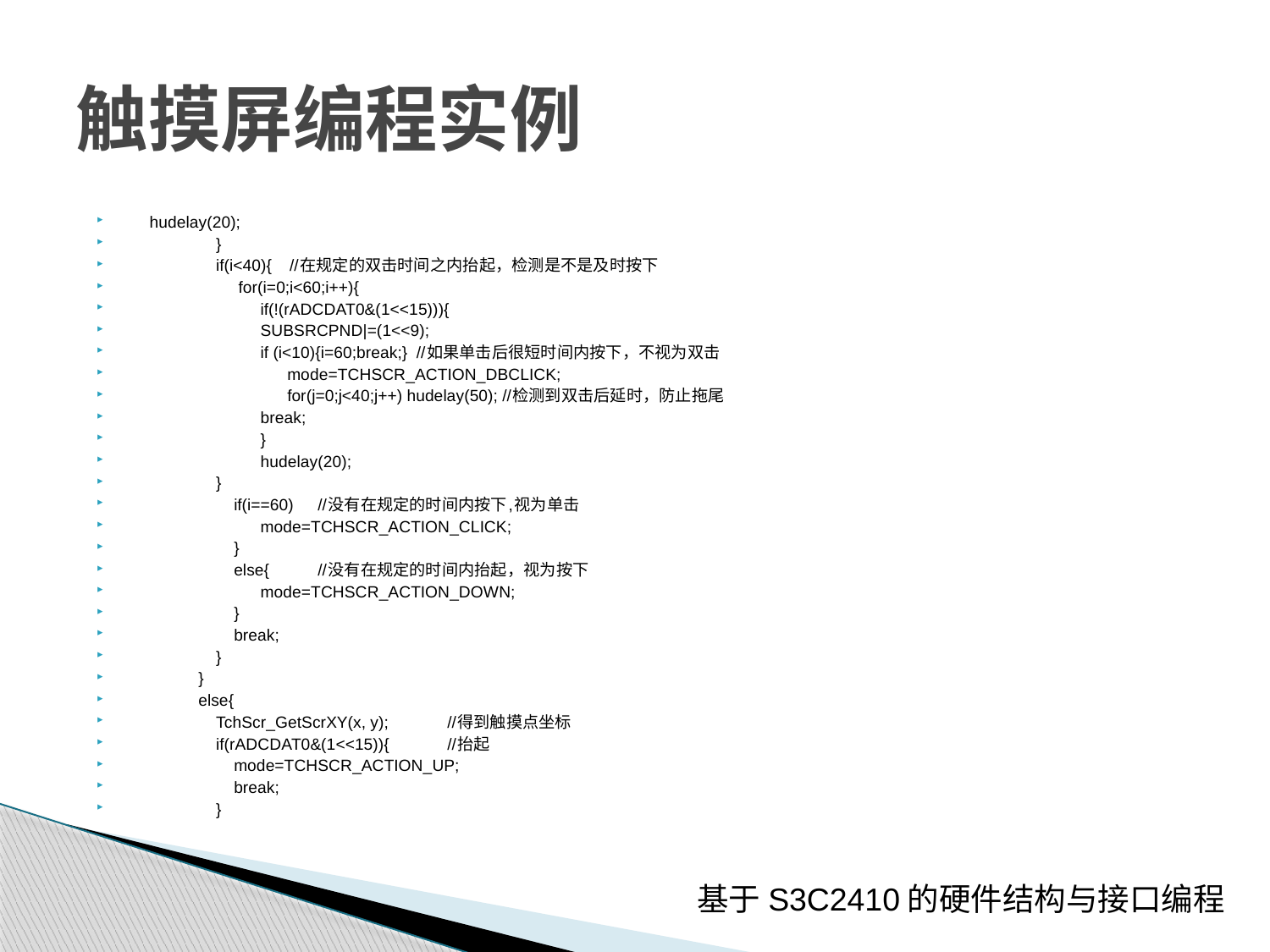

# 触摸屏编程实例
 hudelay(20);
                }
                if(i<40){    //在规定的双击时间之内抬起，检测是不是及时按下
                     for(i=0;i<60;i++){
                          if(!(rADCDAT0&(1<<15))){
                          SUBSRCPND|=(1<<9);
                          if (i<10){i=60;break;}  //如果单击后很短时间内按下，不视为双击
                                mode=TCHSCR_ACTION_DBCLICK;
                                for(j=0;j<40;j++) hudelay(50); //检测到双击后延时，防止拖尾
                          break;
                          }
                          hudelay(20);
                }
                    if(i==60)    		//没有在规定的时间内按下,视为单击
                          mode=TCHSCR_ACTION_CLICK;
                    }
                    else{        		//没有在规定的时间内抬起，视为按下
                          mode=TCHSCR_ACTION_DOWN;
                    }
                    break;
                }
            }
            else{
                TchScr_GetScrXY(x, y);        	//得到触摸点坐标
                if(rADCDAT0&(1<<15)){    		//抬起
                    mode=TCHSCR_ACTION_UP;
                    break;
                }
基于S3C2410的硬件结构与接口编程